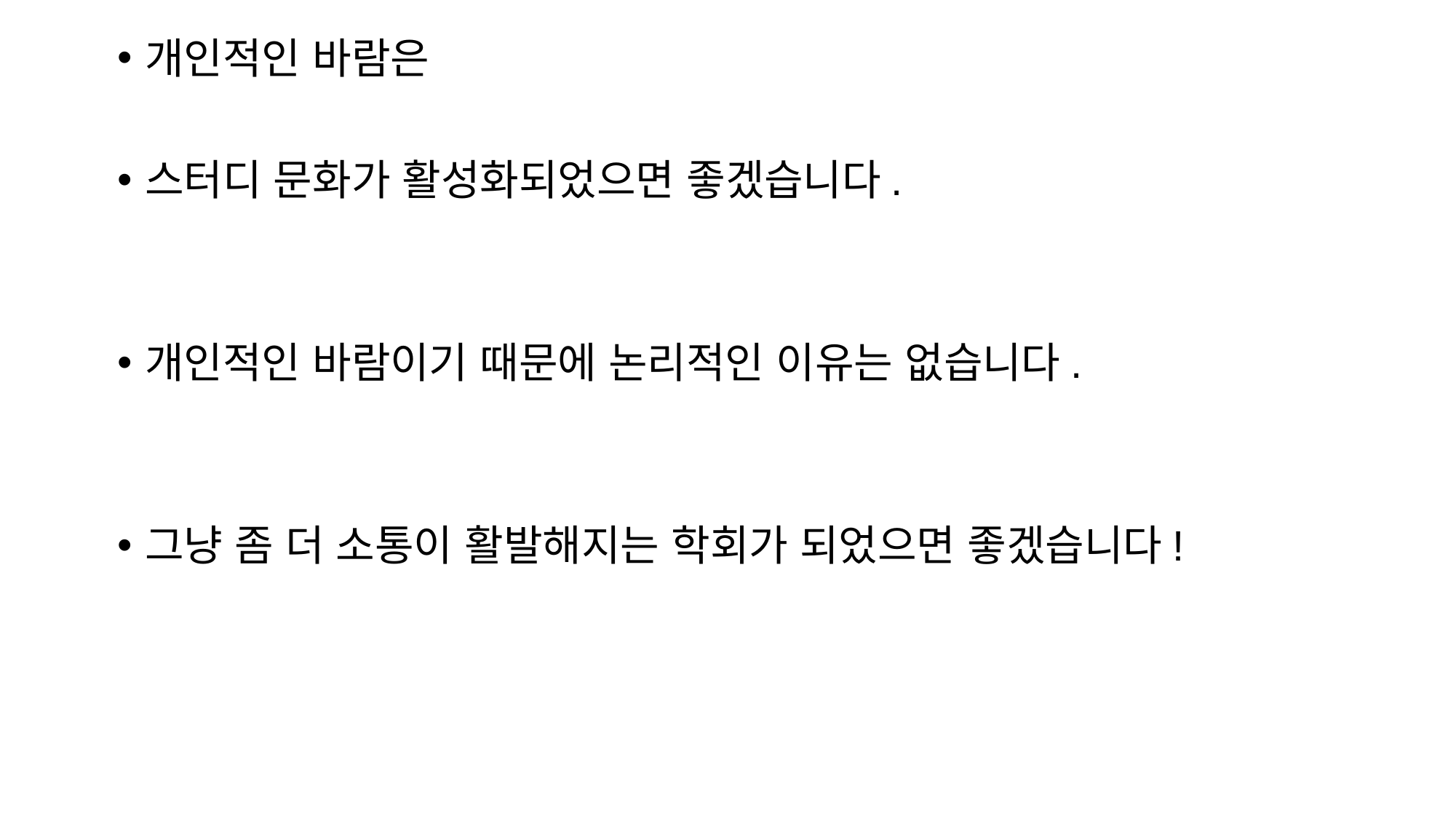

개인적인 바람은

스터디 문화가 활성화되었으면 좋겠습니다.

개인적인 바람이기 때문에 논리적인 이유는 없습니다.

그냥 좀 더 소통이 활발해지는 학회가 되었으면 좋겠습니다!